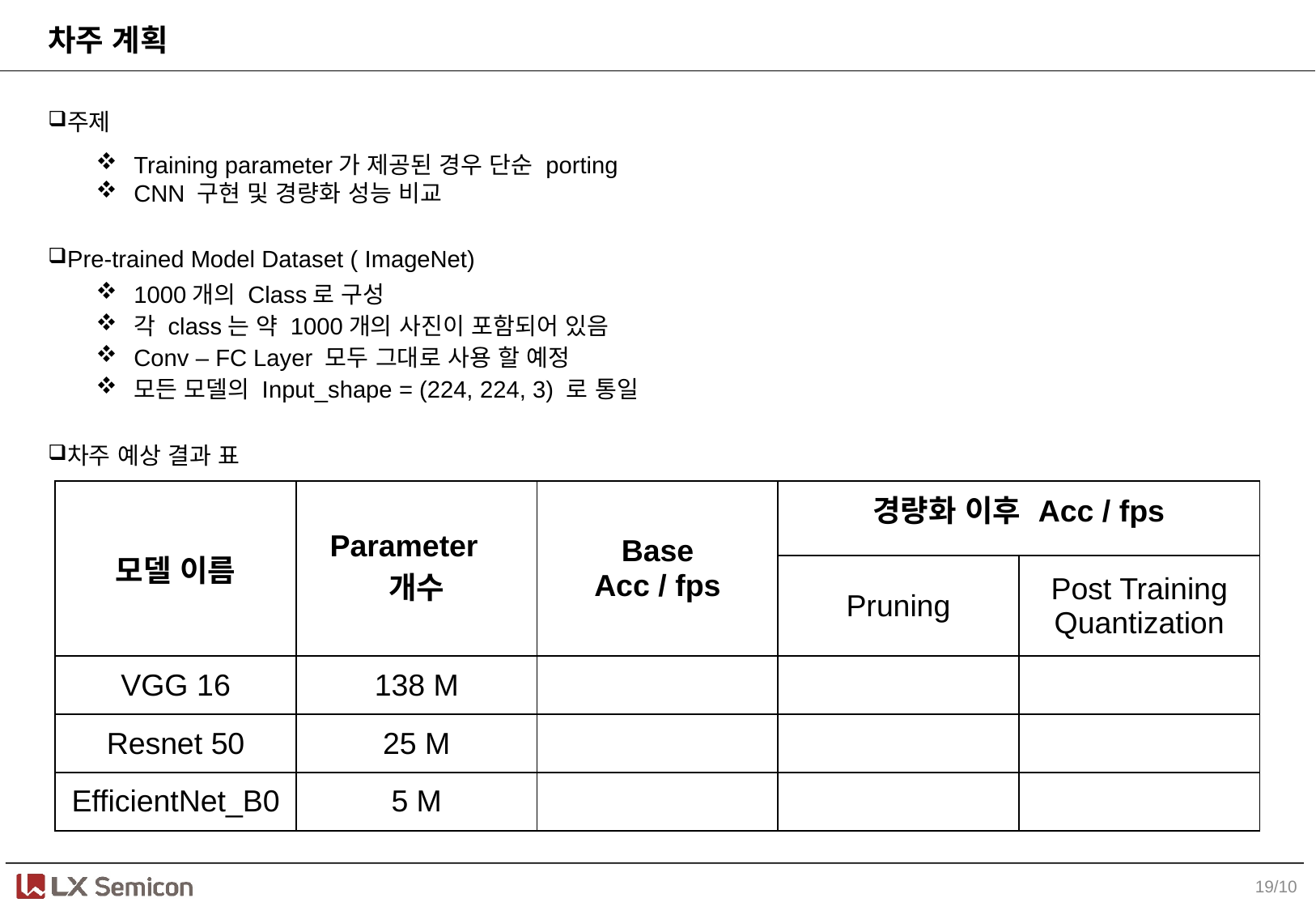

차주 계획
주제
Training parameter가 제공된 경우 단순 porting
CNN 구현 및 경량화 성능 비교
Pre-trained Model Dataset ( ImageNet)
1000개의 Class로 구성
각 class는 약 1000개의 사진이 포함되어 있음
Conv – FC Layer 모두 그대로 사용 할 예정
모든 모델의 Input_shape = (224, 224, 3) 로 통일
차주 예상 결과 표
| 모델 이름 | Parameter 개수 | Base Acc / fps | 경량화 이후 Acc / fps |  |
| --- | --- | --- | --- | --- |
|  |  |  | Pruning | Post Training Quantization |
| VGG 16 | 138 M |  |  |  |
| Resnet 50 | 25 M |  |  |  |
| EfficientNet\_B0 | 5 M |  |  |  |
19/10